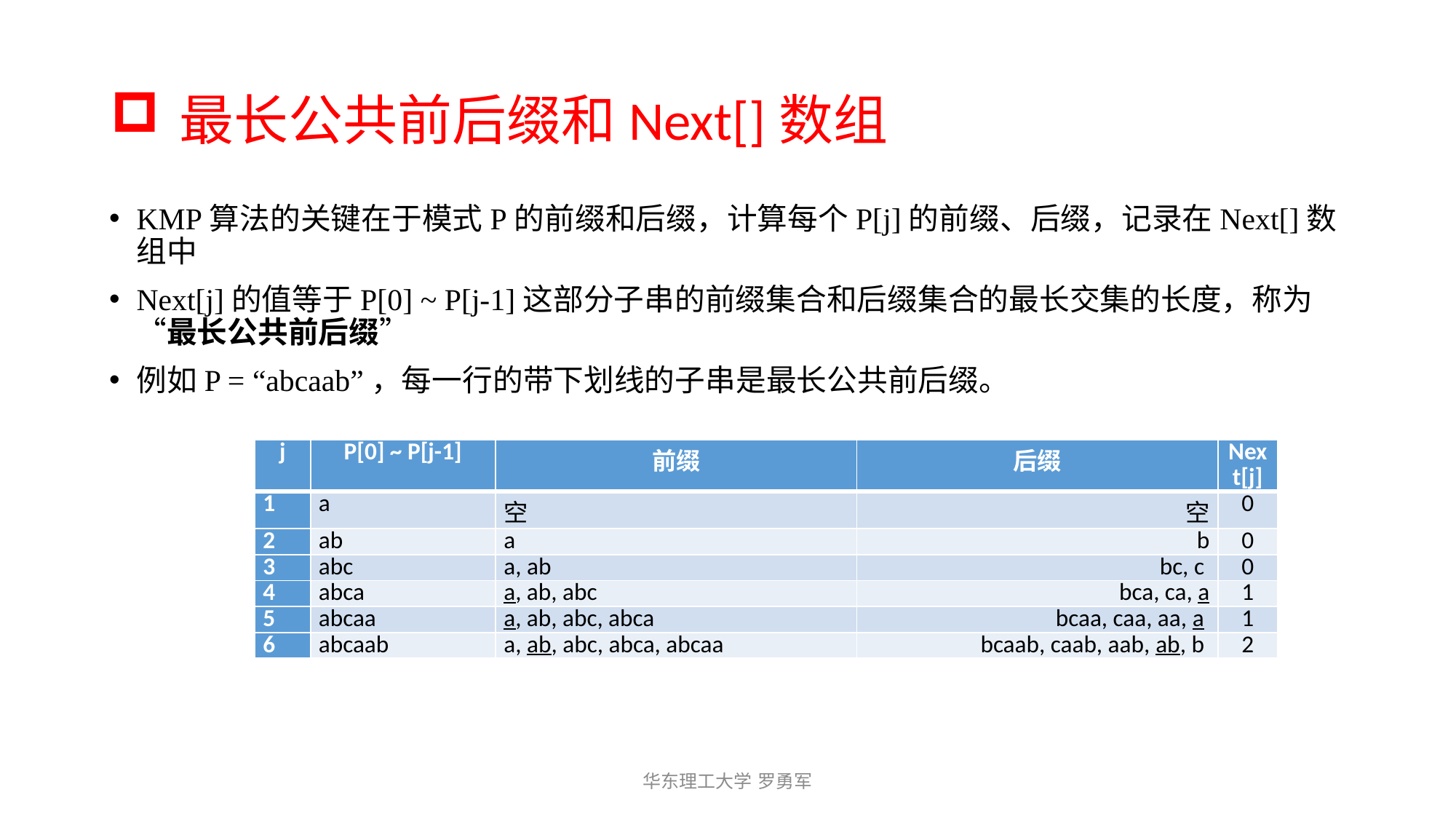

# 最长公共前后缀和Next[]数组
KMP算法的关键在于模式P的前缀和后缀，计算每个P[j]的前缀、后缀，记录在Next[]数组中
Next[j]的值等于P[0] ~ P[j-1]这部分子串的前缀集合和后缀集合的最长交集的长度，称为“最长公共前后缀”
例如P = “abcaab”，每一行的带下划线的子串是最长公共前后缀。

| j | P[0] ~ P[j-1] | 前缀 | 后缀 | Next[j] |
| --- | --- | --- | --- | --- |
| 1 | a | 空 | 空 | 0 |
| 2 | ab | a | b | 0 |
| 3 | abc | a, ab | bc, c | 0 |
| 4 | abca | a, ab, abc | bca, ca, a | 1 |
| 5 | abcaa | a, ab, abc, abca | bcaa, caa, aa, a | 1 |
| 6 | abcaab | a, ab, abc, abca, abcaa | bcaab, caab, aab, ab, b | 2 |
华东理工大学 罗勇军